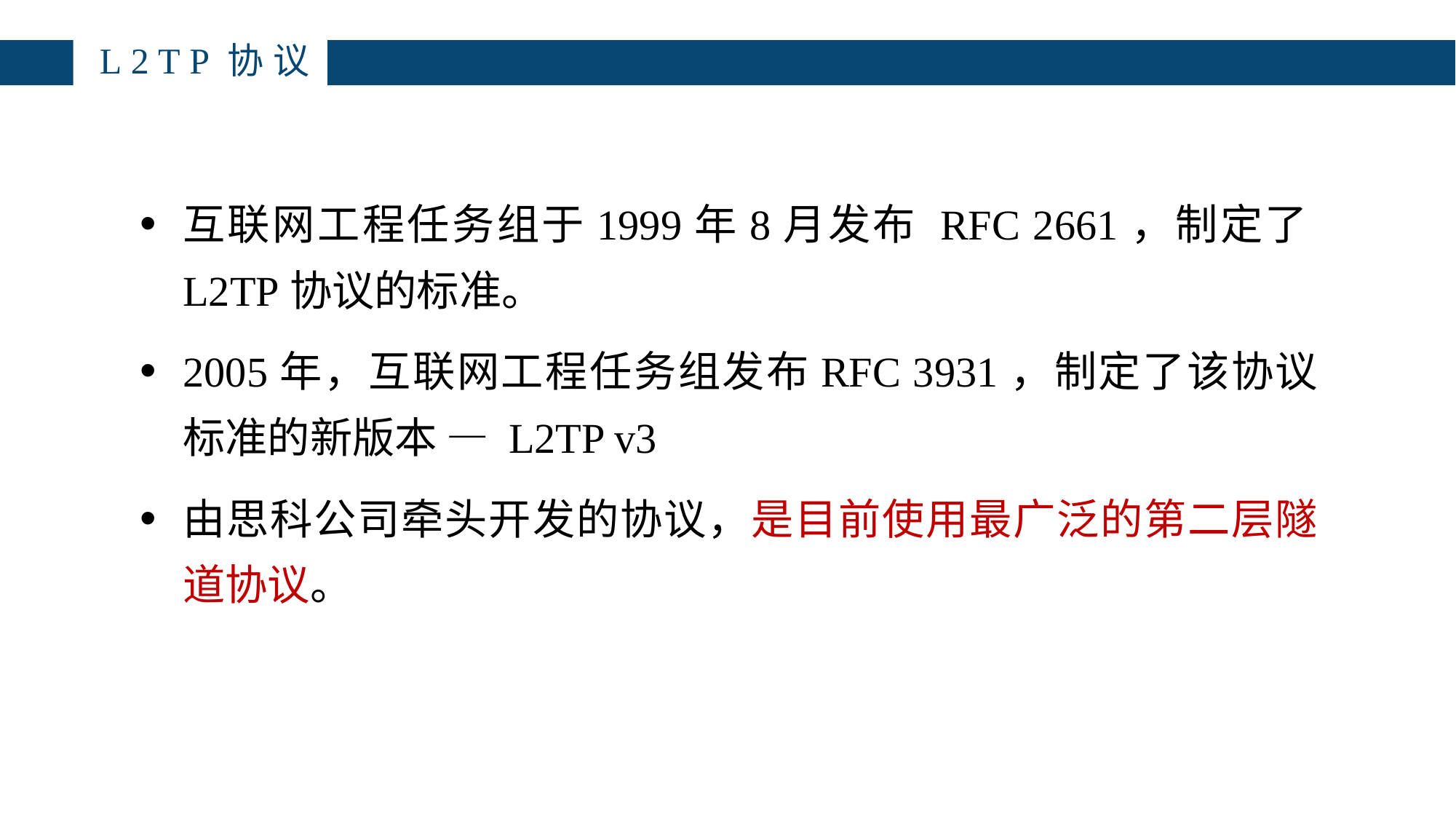

L2TP协议

互联网工程任务组于1999年8月发布 RFC 2661，制定了L2TP协议的标准。
2005年，互联网工程任务组发布RFC 3931，制定了该协议标准的新版本 — L2TP v3
由思科公司牵头开发的协议，是目前使用最广泛的第二层隧道协议。